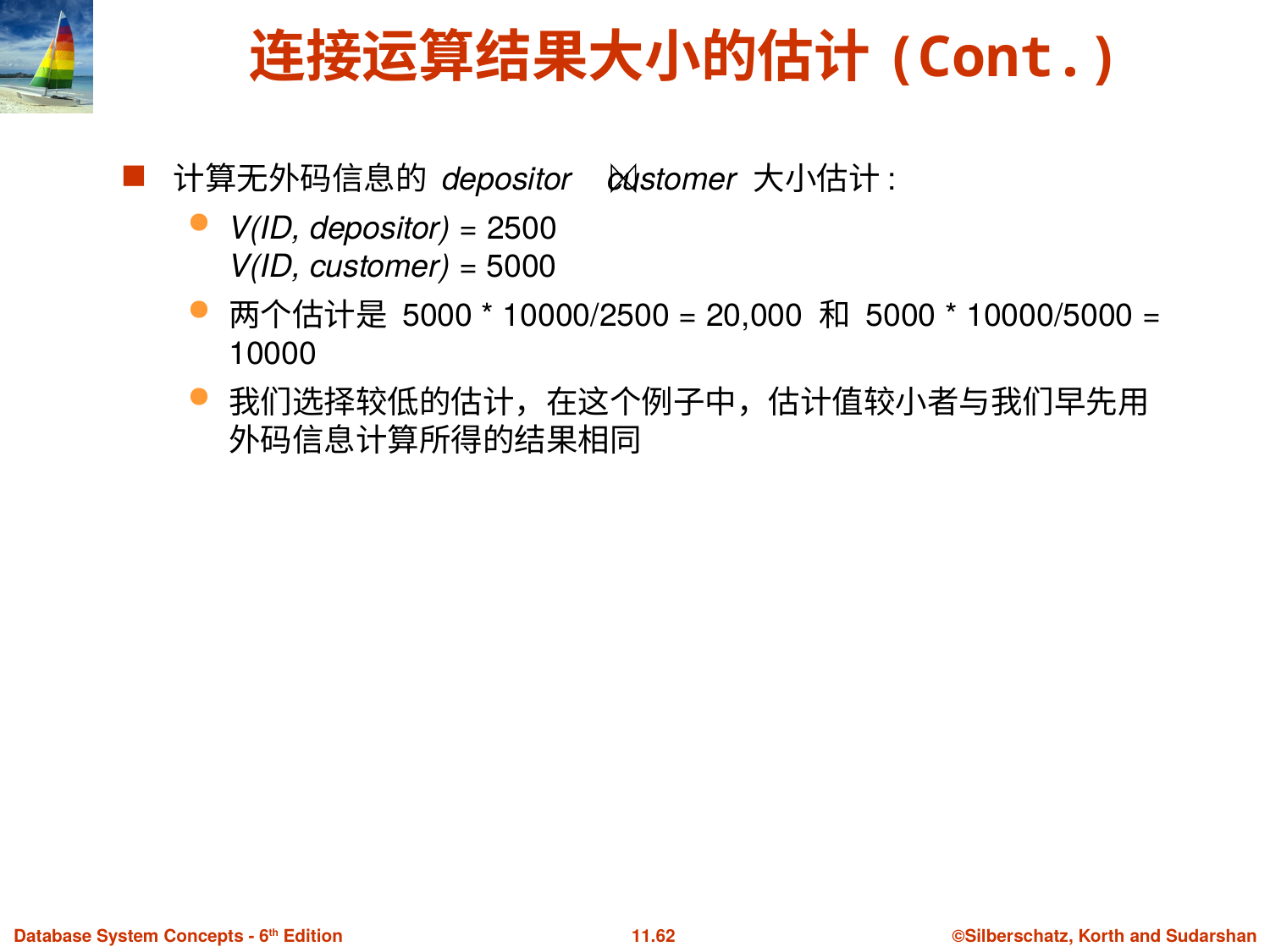

# 连接运算结果大小的估计(Cont.)
计算无外码信息的 depositor    customer 大小估计:
V(ID, depositor) = 2500
V(ID, customer) = 5000
两个估计是 5000 * 10000/2500 = 20,000 和 5000 * 10000/5000 = 10000
我们选择较低的估计，在这个例子中，估计值较小者与我们早先用外码信息计算所得的结果相同